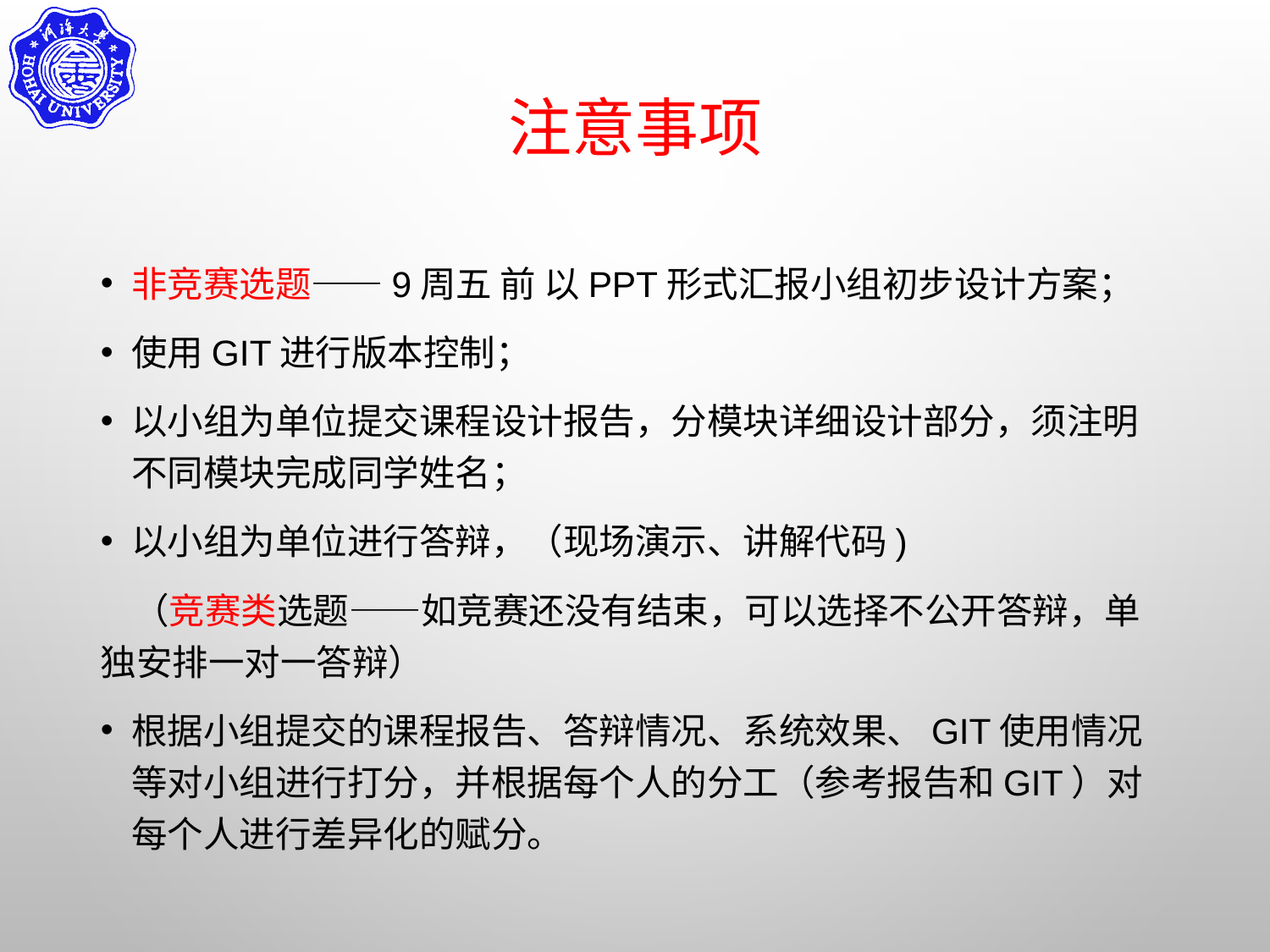

# 注意事项
非竞赛选题——9周五 前 以PPT形式汇报小组初步设计方案；
使用Git进行版本控制；
以小组为单位提交课程设计报告，分模块详细设计部分，须注明不同模块完成同学姓名；
以小组为单位进行答辩，（现场演示、讲解代码)
   （竞赛类选题——如竞赛还没有结束，可以选择不公开答辩，单独安排一对一答辩）
根据小组提交的课程报告、答辩情况、系统效果、Git使用情况等对小组进行打分，并根据每个人的分工（参考报告和Git）对每个人进行差异化的赋分。